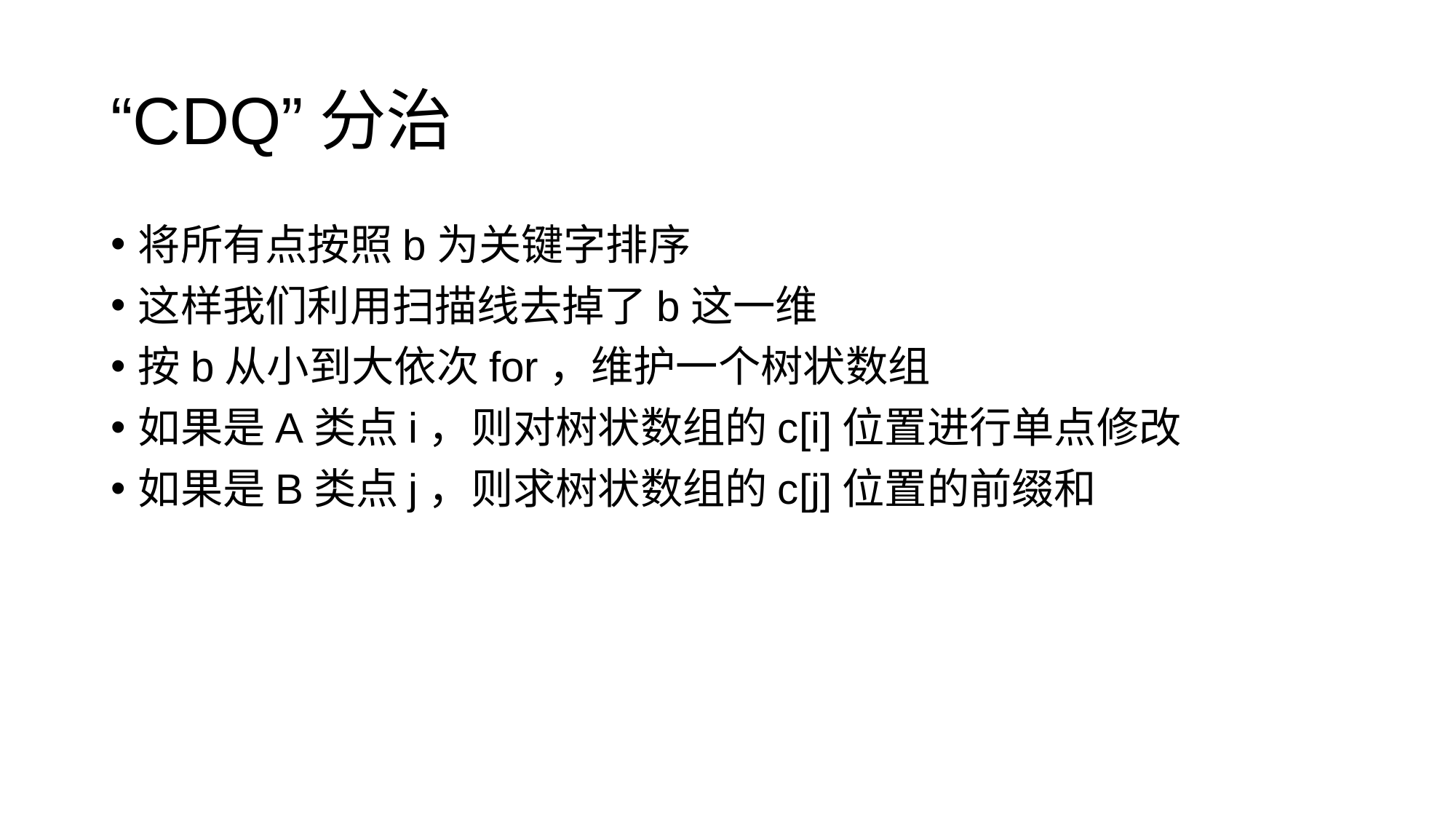

# “CDQ”分治
将所有点按照b为关键字排序
这样我们利用扫描线去掉了b这一维
按b从小到大依次for，维护一个树状数组
如果是A类点i，则对树状数组的c[i]位置进行单点修改
如果是B类点j，则求树状数组的c[j]位置的前缀和